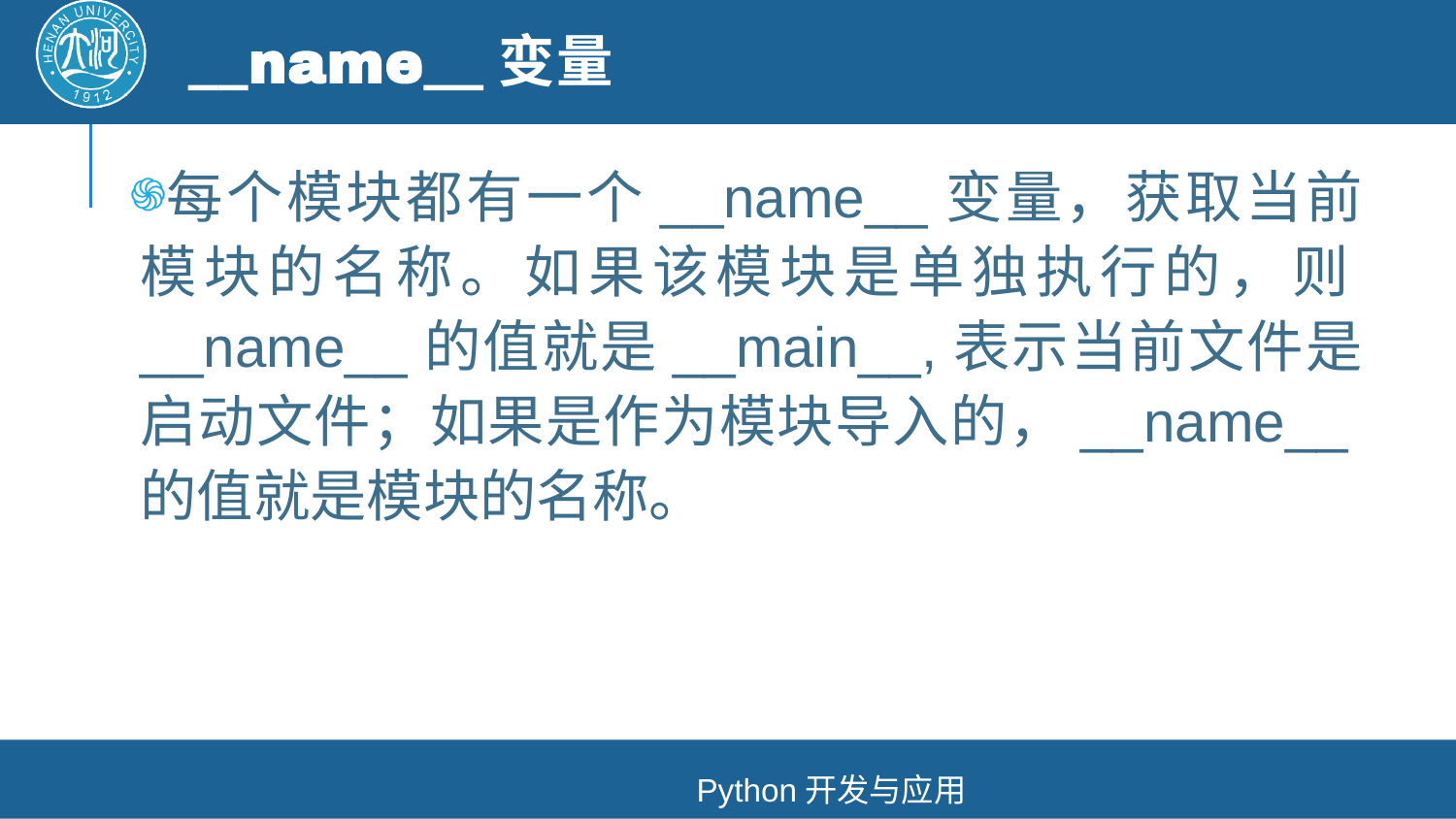

# __name__变量
每个模块都有一个__name__变量，获取当前模块的名称。如果该模块是单独执行的，则__name__的值就是__main__,表示当前文件是启动文件；如果是作为模块导入的，__name__的值就是模块的名称。

Python开发与应用
45